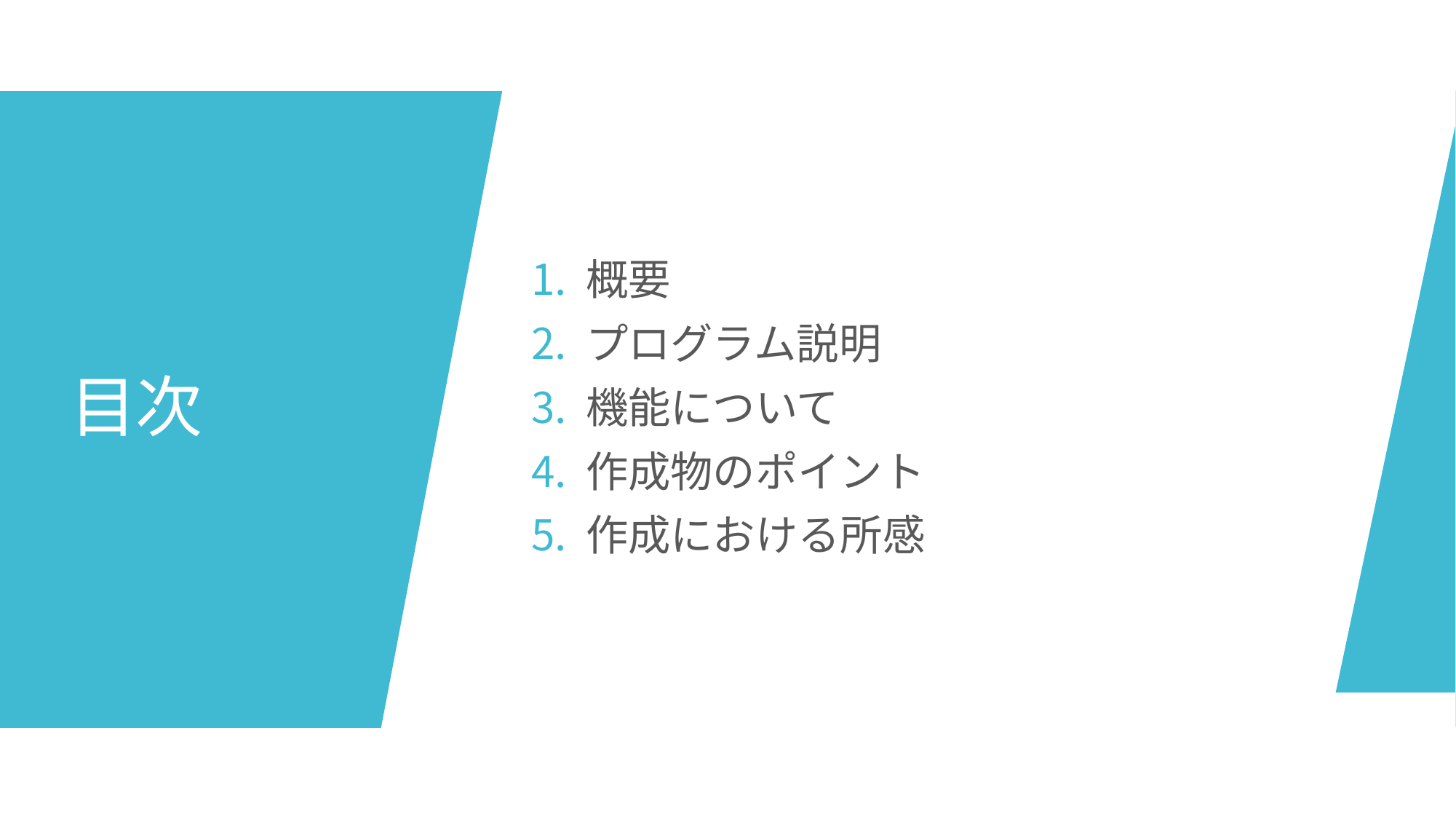

概要
プログラム説明
機能について
作成物のポイント
作成における所感
# 目次